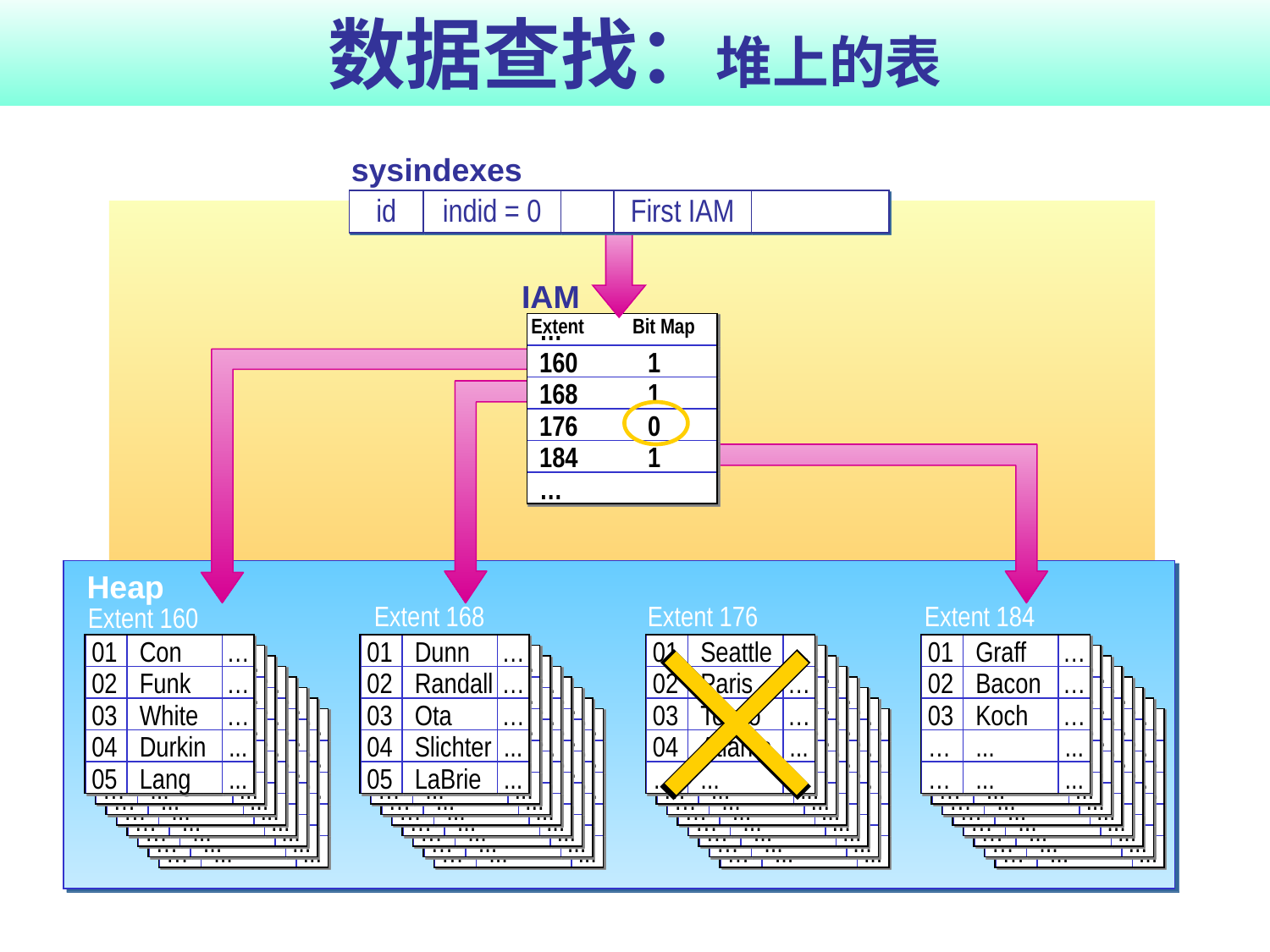

# 数据查找：堆上的表
sysindexes
id
indid = 0

First IAM

IAM
Extent          Bit Map
…

160           1
168           1
176           0
184           1
…

Heap
Extent 168
Extent 176
Extent 184
Extent 160

01
Con
…
02
Funk
…
03
White
…
04
Durkin
...
05
Lang
...

01
Rudd
…
02
White
…
03
Barr
…
…
...
...
…
...
...

01
Akhtar
…
02
Funk
…
03
Smith
…
04
Martin
...
…
...
...

01
Smith
…
02
Ota
…
03
Jones
…
…
…
...
…
...
...

01
Con
…
02
Funk
…
03
White
…
…
...
...
…
...
...

01
Rudd
…
02
White
…
03
Barr
…
…
...
...
…
...
...

01
Akhtar
…
02
Funk
…
03
Smith
…
04
Martin
...
…
...
...

01
Smith
…
02
Ota
…
03
Jones
…
…
…
...
…
...
...

01
Dunn
…
02
Randall
…
03
Ota
…
04
Slichter
...
05
LaBrie
...

01
Rudd
…
02
White
…
03
Barr
…
…
...
...
…
...
...

01
Akhtar
…
02
Funk
…
03
Smith
…
04
Martin
...
…
...
...

01
Smith
…
02
Ota
…
03
Jones
…
…
…
...
…
...
...

01
Con
…
02
Funk
…
03
White
…
…
...
...
…
...
...

01
Rudd
…
02
White
…
03
Barr
…
…
...
...
…
...
...

01
Akhtar
…
02
Funk
…
03
Smith
…
04
Martin
...
…
...
...

01
Smith
…
02
Ota
…
03
Jones
…
…
…
...
…
...
...

01
Seattle
…
02
Paris
…
03
Tokyo
…
04
Atlanta
...
…
...
...

01
Graff
…
02
Bacon
…
03
Koch
…
…
...
...
…
...
...

01
Rudd
…
02
White
…
03
Barr
…
…
...
...
…
...
...

01
Akhtar
…
02
Funk
…
03
Smith
…
04
Martin
...
…
...
...

01
Smith
…
02
Ota
…
03
Jones
…
…
…
...
…
...
...

01
Con
…
02
Funk
…
03
White
…
…
...
...
…
...
...

01
Rudd
…
02
White
…
03
Barr
…
…
...
...
…
...
...

01
Akhtar
…
02
Funk
…
03
Smith
…
04
Martin
...
…
...
...

01
Smith
…
02
Ota
…
03
Jones
…
…
…
...
…
...
...

01
Rudd
…
02
White
…
03
Barr
…
…
...
...
…
...
...

01
Akhtar
…
02
Funk
…
03
Smith
…
04
Martin
...
…
...
...

01
Smith
…
02
Ota
…
03
Jones
…
…
…
...
…
...
...

01
Con
…
02
Funk
…
03
White
…
…
...
...
…
...
...

01
Rudd
…
02
White
…
03
Barr
…
…
...
...
…
...
...

01
Akhtar
…
02
Funk
…
03
Smith
…
04
Martin
...
…
...
...

01
Smith
…
02
Ota
…
03
Jones
…
…
…
...
…
...
...